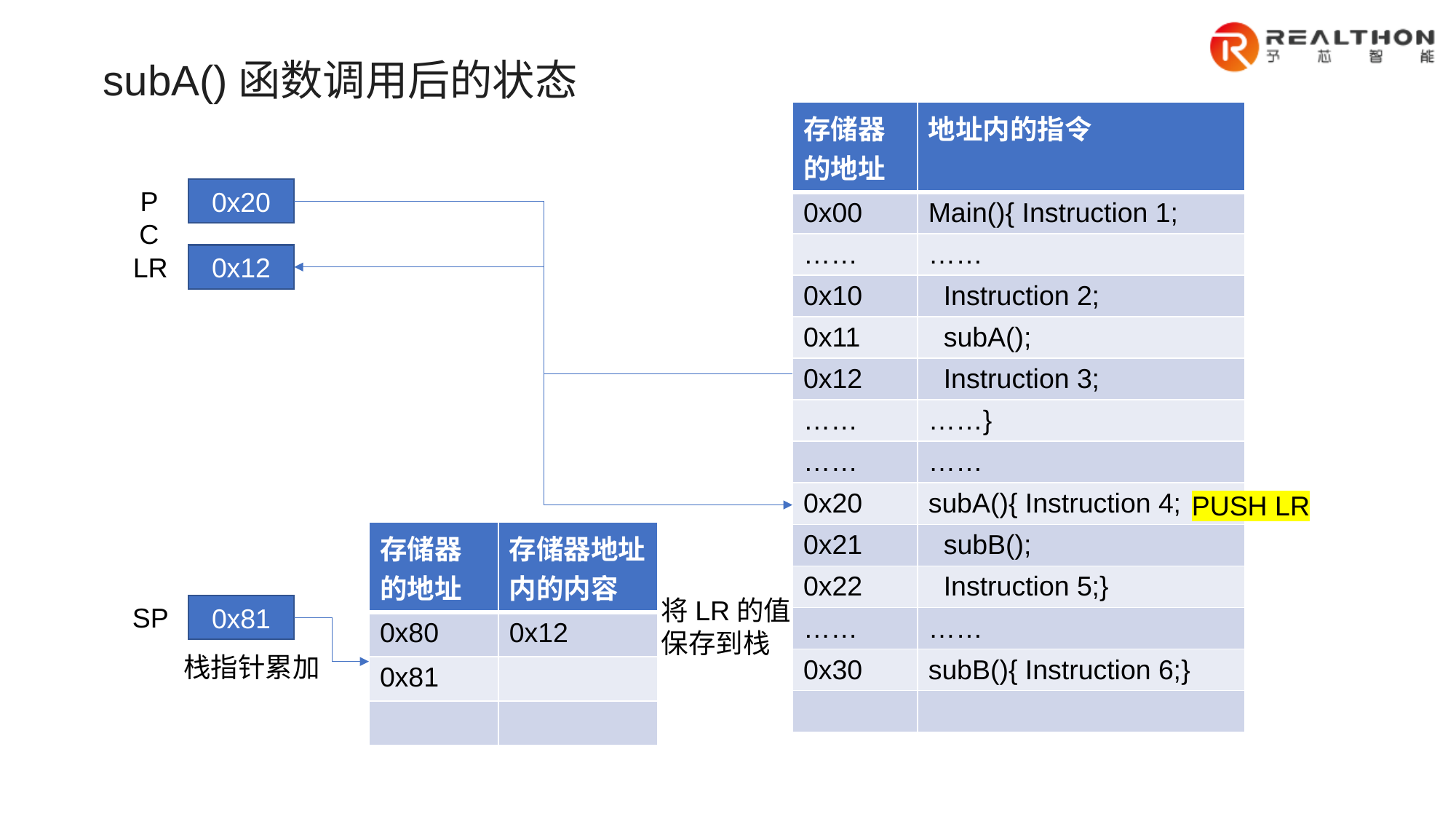

subA()函数调用后的状态
| 存储器的地址 | 地址内的指令 |
| --- | --- |
| 0x00 | Main(){ Instruction 1; |
| …… | …… |
| 0x10 | Instruction 2; |
| 0x11 | subA(); |
| 0x12 | Instruction 3; |
| …… | ……} |
| …… | …… |
| 0x20 | subA(){ Instruction 4; |
| 0x21 | subB(); |
| 0x22 | Instruction 5;} |
| …… | …… |
| 0x30 | subB(){ Instruction 6;} |
|  |  |
PC
0x20
LR
0x12
PUSH LR
| 存储器的地址 | 存储器地址内的内容 |
| --- | --- |
| 0x80 | 0x12 |
| 0x81 |  |
|  |  |
将LR的值保存到栈
SP
0x81
栈指针累加